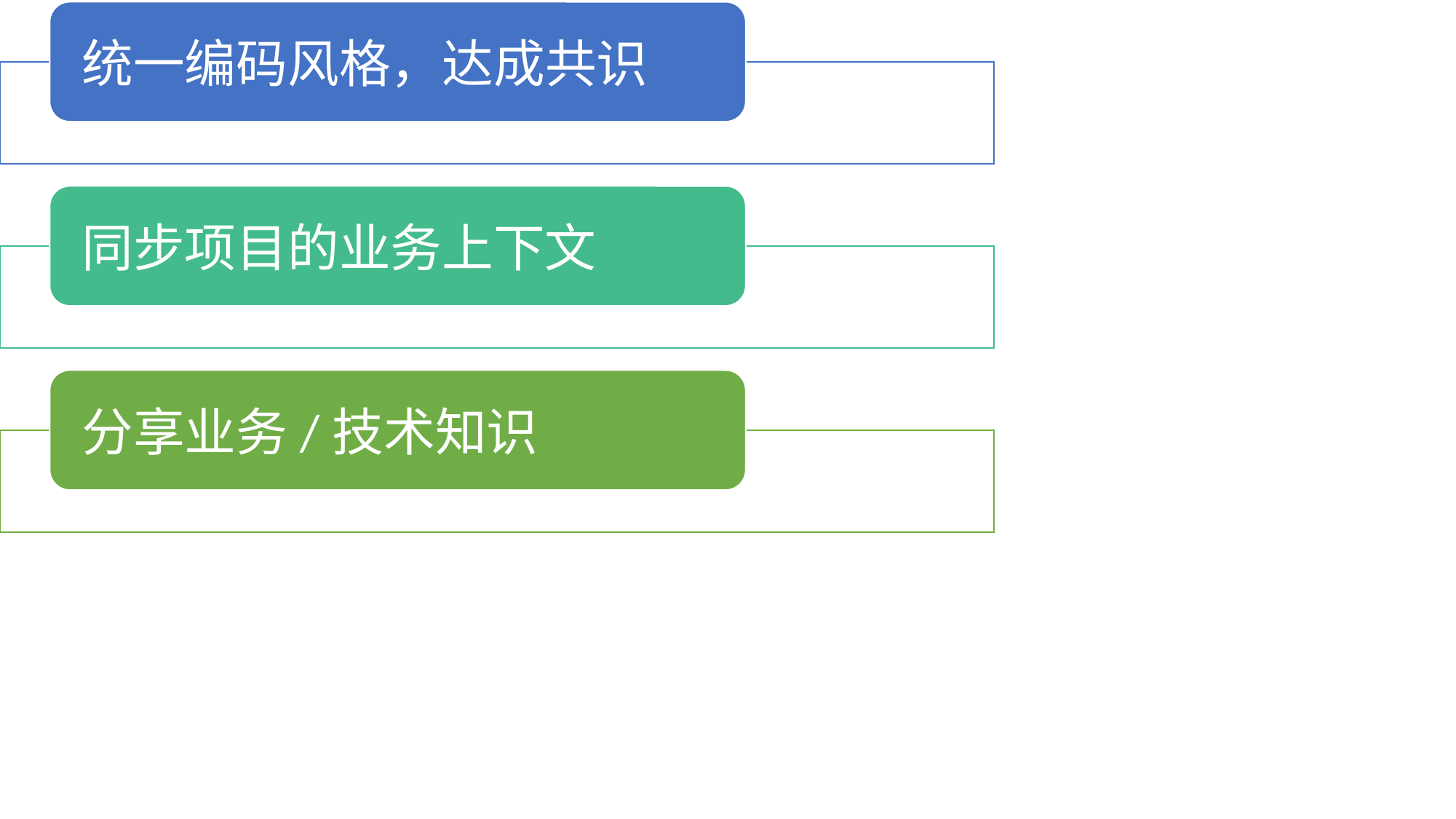

# 评审目标

统一编码风格，达成共识

同步项目的业务上下文

分享业务/技术知识